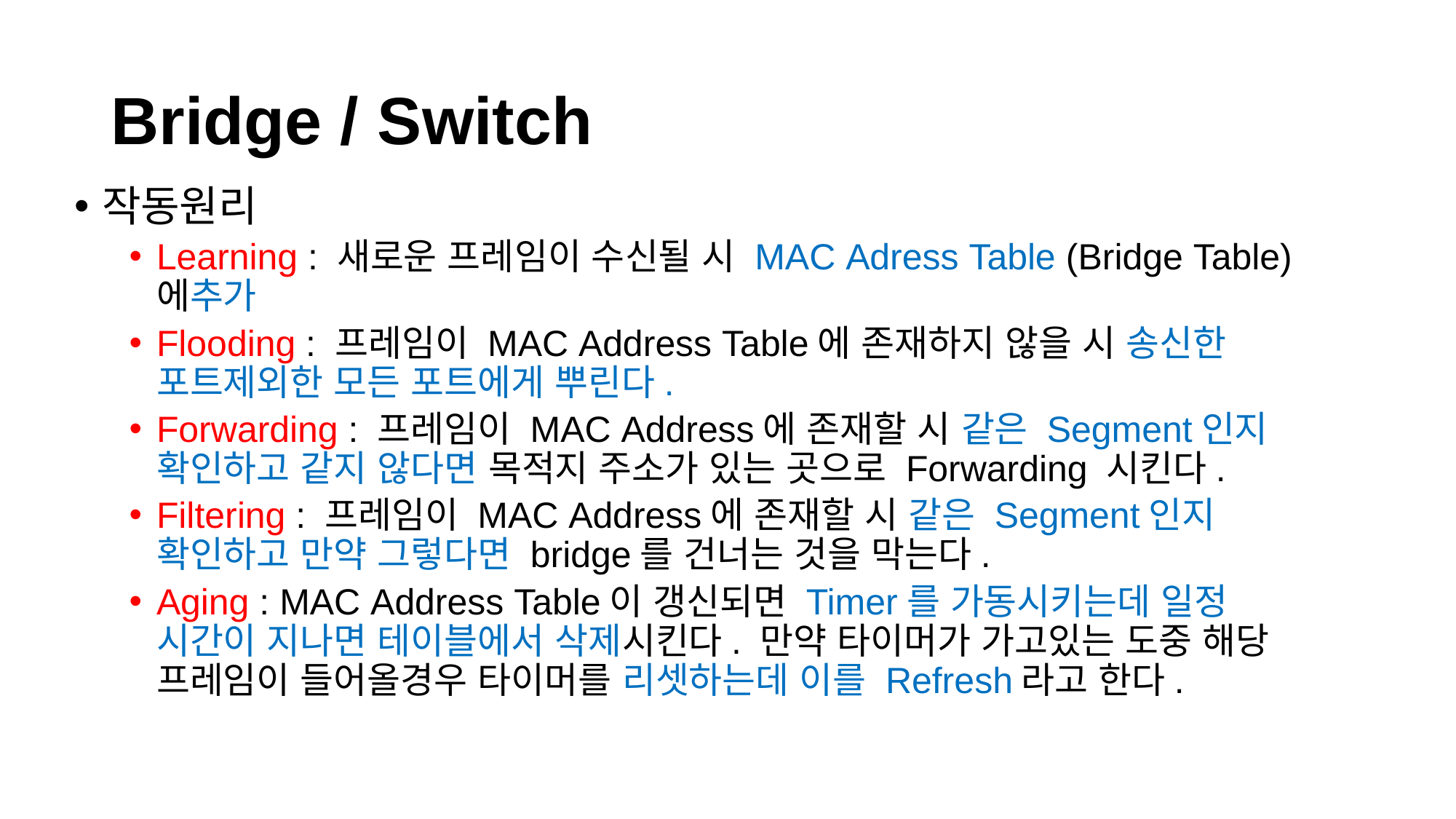

# Bridge / Switch
작동원리
Learning : 새로운 프레임이 수신될 시 MAC Adress Table (Bridge Table)에추가
Flooding : 프레임이 MAC Address Table에 존재하지 않을 시 송신한 포트제외한 모든 포트에게 뿌린다.
Forwarding : 프레임이 MAC Address에 존재할 시 같은 Segment인지 확인하고 같지 않다면 목적지 주소가 있는 곳으로 Forwarding 시킨다.
Filtering : 프레임이 MAC Address에 존재할 시 같은 Segment인지 확인하고 만약 그렇다면 bridge를 건너는 것을 막는다.
Aging : MAC Address Table이 갱신되면 Timer를 가동시키는데 일정 시간이 지나면 테이블에서 삭제시킨다. 만약 타이머가 가고있는 도중 해당 프레임이 들어올경우 타이머를 리셋하는데 이를 Refresh라고 한다.